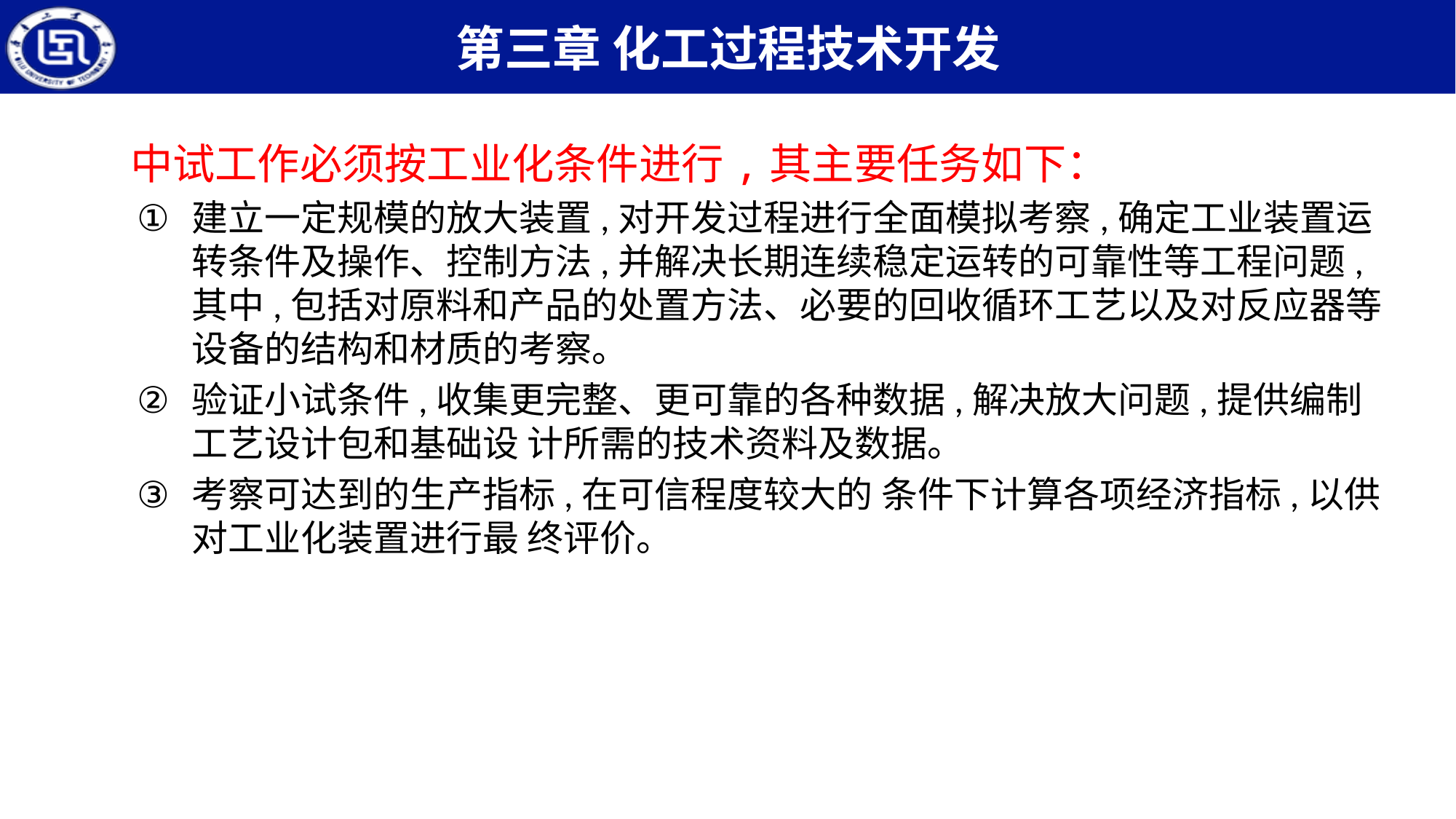

中试工作必须按工业化条件进行,其主要任务如下：
建立一定规模的放大装置,对开发过程进行全面模拟考察,确定工业装置运转条件及操作、控制方法,并解决长期连续稳定运转的可靠性等工程问题,其中,包括对原料和产品的处置方法、必要的回收循环工艺以及对反应器等设备的结构和材质的考察。
验证小试条件,收集更完整、更可靠的各种数据,解决放大问题,提供编制工艺设计包和基础设 计所需的技术资料及数据。
考察可达到的生产指标,在可信程度较大的 条件下计算各项经济指标,以供对工业化装置进行最 终评价。